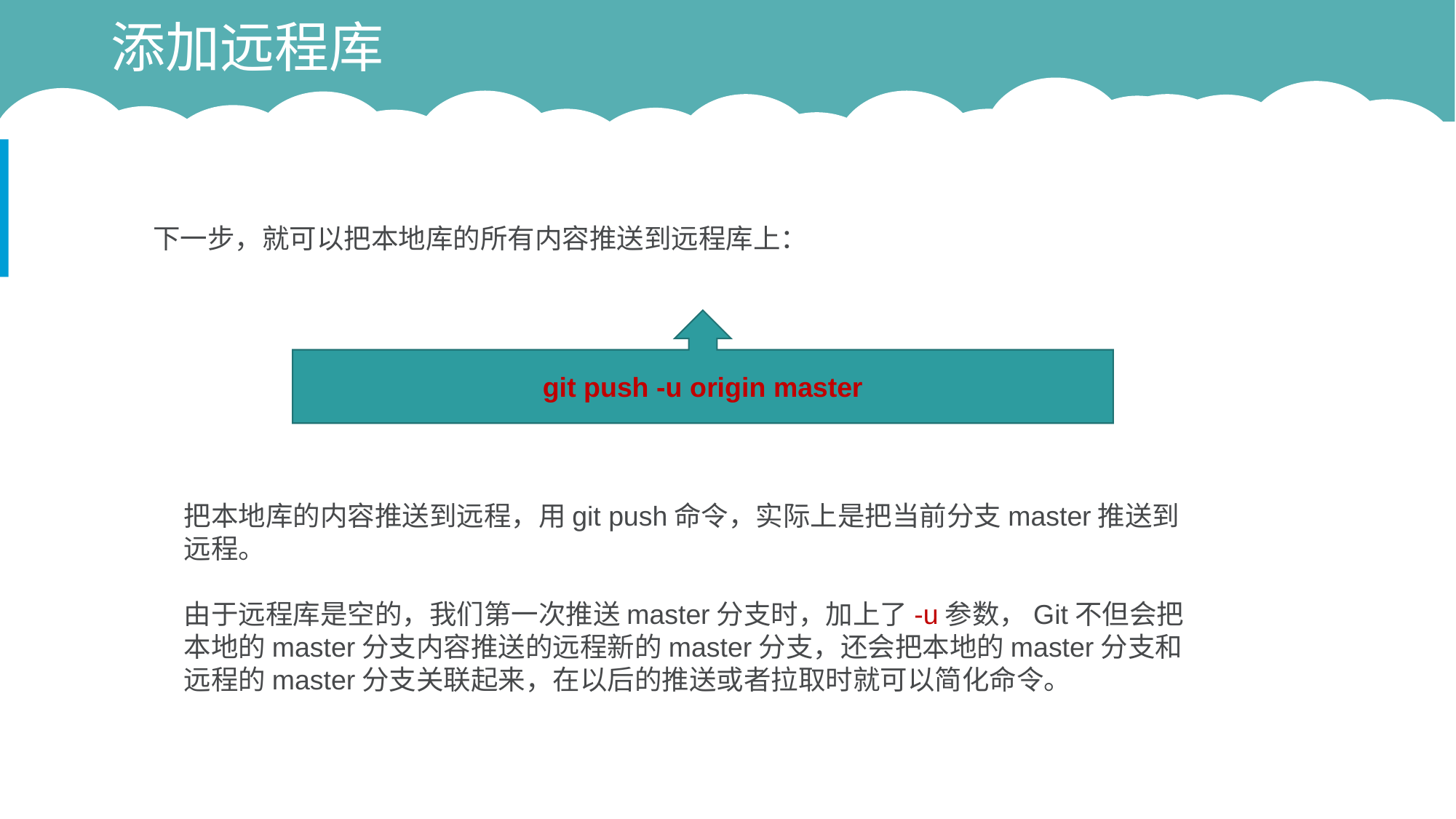

# 添加远程库

下一步，就可以把本地库的所有内容推送到远程库上：
git push -u origin master
把本地库的内容推送到远程，用git push命令，实际上是把当前分支master推送到远程。

由于远程库是空的，我们第一次推送master分支时，加上了-u参数，Git不但会把本地的master分支内容推送的远程新的master分支，还会把本地的master分支和远程的master分支关联起来，在以后的推送或者拉取时就可以简化命令。